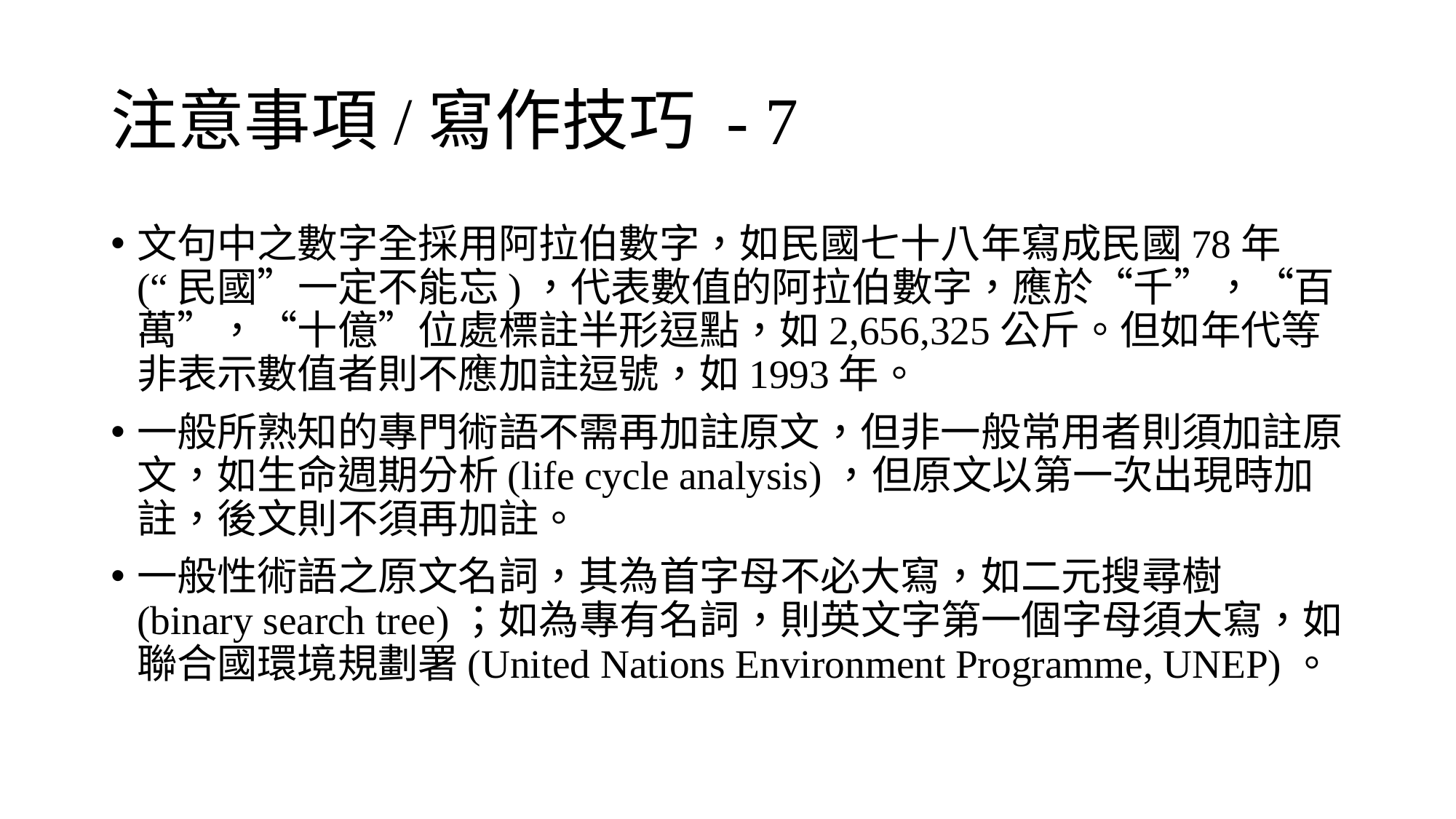

# 注意事項/寫作技巧 - 7
文句中之數字全採用阿拉伯數字，如民國七十八年寫成民國78年(“民國”一定不能忘)，代表數值的阿拉伯數字，應於“千”，“百萬”，“十億”位處標註半形逗點，如2,656,325公斤。但如年代等非表示數值者則不應加註逗號，如1993年。
一般所熟知的專門術語不需再加註原文，但非一般常用者則須加註原文，如生命週期分析(life cycle analysis)，但原文以第一次出現時加註，後文則不須再加註。
一般性術語之原文名詞，其為首字母不必大寫，如二元搜尋樹(binary search tree)；如為專有名詞，則英文字第一個字母須大寫，如聯合國環境規劃署(United Nations Environment Programme, UNEP)。